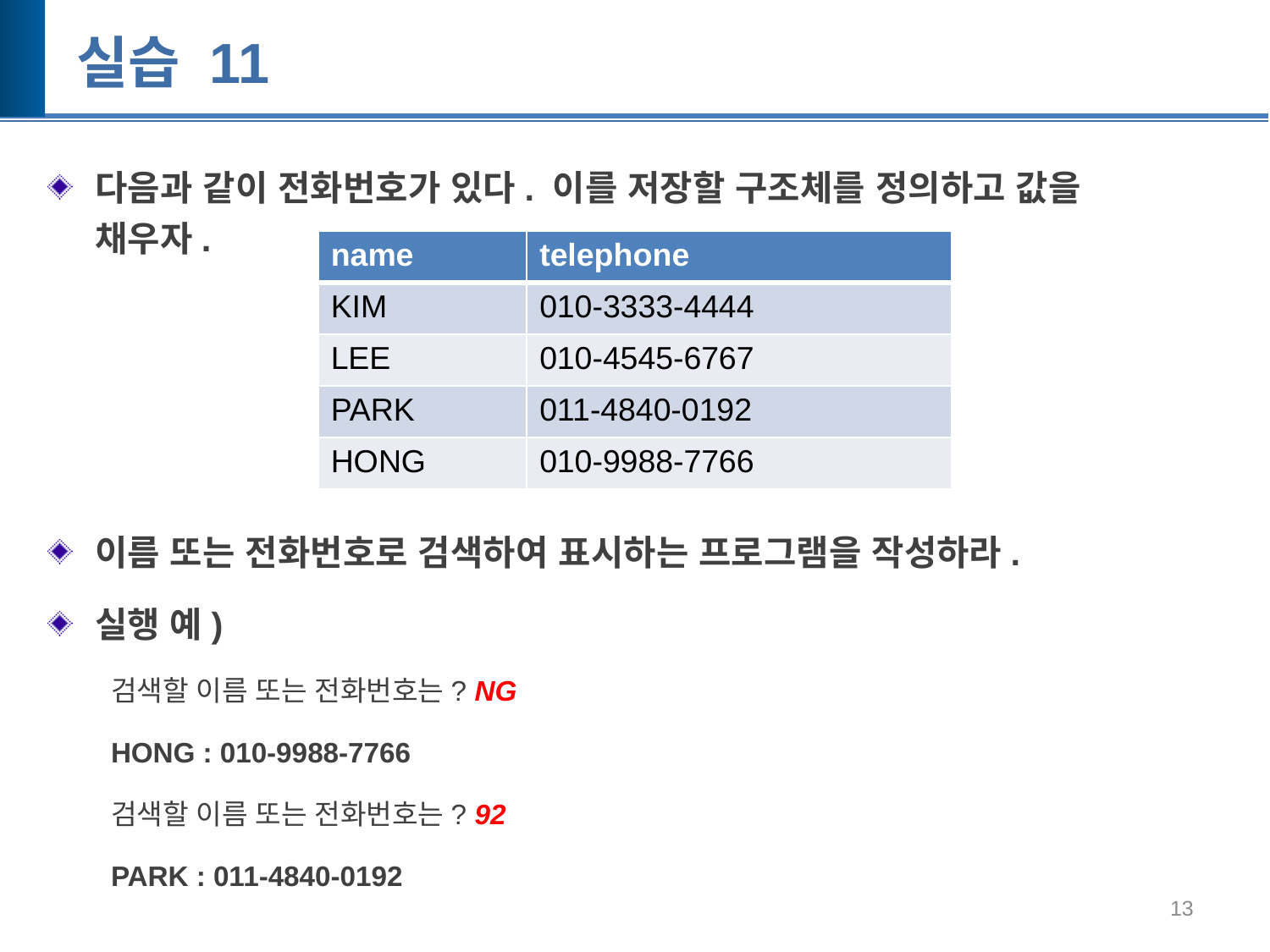

# 실습 11
다음과 같이 전화번호가 있다. 이를 저장할 구조체를 정의하고 값을 채우자.

이름 또는 전화번호로 검색하여 표시하는 프로그램을 작성하라.
실행 예)
검색할 이름 또는 전화번호는? NG
HONG : 010-9988-7766
검색할 이름 또는 전화번호는? 92
PARK : 011-4840-0192
| name | telephone |
| --- | --- |
| KIM | 010-3333-4444 |
| LEE | 010-4545-6767 |
| PARK | 011-4840-0192 |
| HONG | 010-9988-7766 |
13